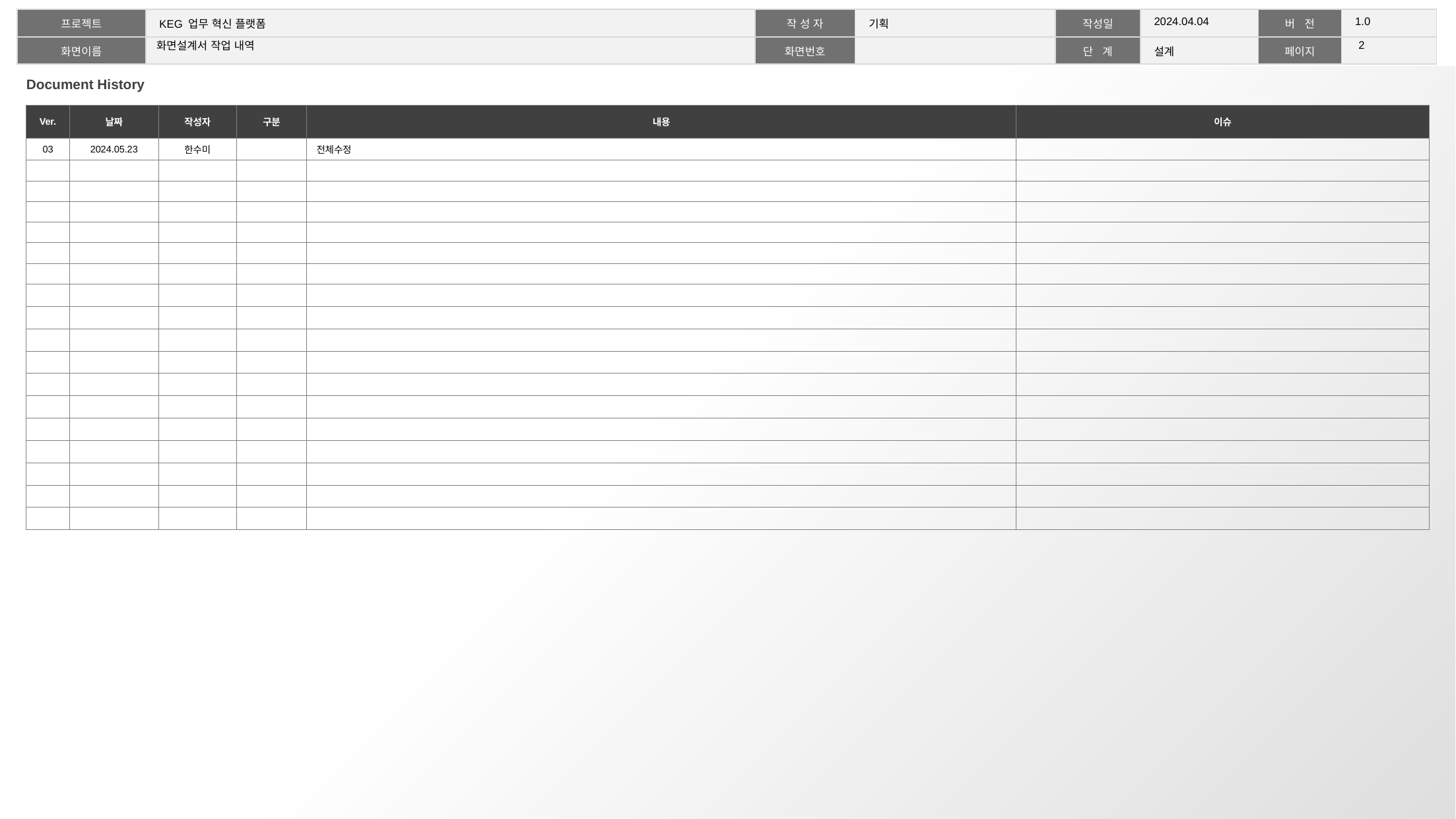

2

# 화면설계서 작업 내역
 Document History
| Ver. | 날짜 | 작성자 | 구분 | 내용 | 이슈 |
| --- | --- | --- | --- | --- | --- |
| 03 | 2024.05.23 | 한수미 |  | 전체수정 |  |
|  |  |  |  |  |  |
|  |  |  |  |  |  |
|  |  |  |  |  |  |
|  |  |  |  |  |  |
|  |  |  |  |  |  |
|  |  |  |  |  |  |
|  |  |  |  |  |  |
|  |  |  |  |  |  |
|  |  |  |  |  |  |
|  |  |  |  |  |  |
|  |  |  |  |  |  |
|  |  |  |  |  |  |
|  |  |  |  |  |  |
|  |  |  |  |  |  |
|  |  |  |  |  |  |
|  |  |  |  |  |  |
|  |  |  |  |  |  |